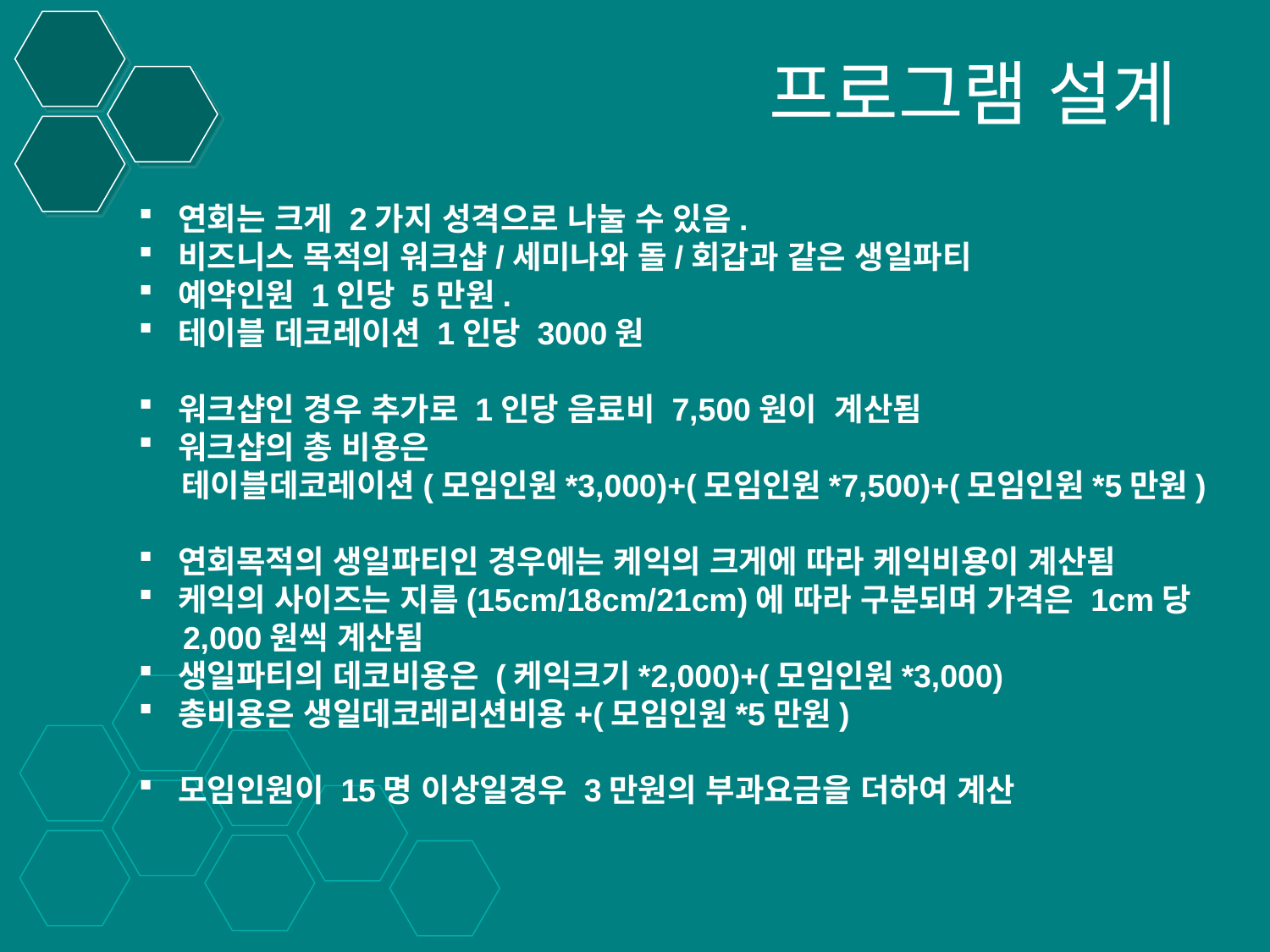

# 프로그램 설계
연회는 크게 2가지 성격으로 나눌 수 있음.
비즈니스 목적의 워크샵/세미나와 돌/회갑과 같은 생일파티
예약인원 1인당 5만원.
테이블 데코레이션 1인당 3000원

워크샵인 경우 추가로 1인당 음료비 7,500원이  계산됨
워크샵의 총 비용은
    테이블데코레이션(모임인원*3,000)+(모임인원*7,500)+(모임인원*5만원)

연회목적의 생일파티인 경우에는 케익의 크게에 따라 케익비용이 계산됨
케익의 사이즈는 지름(15cm/18cm/21cm)에 따라 구분되며 가격은 1cm당
     2,000원씩 계산됨
생일파티의 데코비용은 (케익크기*2,000)+(모임인원*3,000)
총비용은 생일데코레리션비용+(모임인원*5만원)

모임인원이 15명 이상일경우 3만원의 부과요금을 더하여 계산